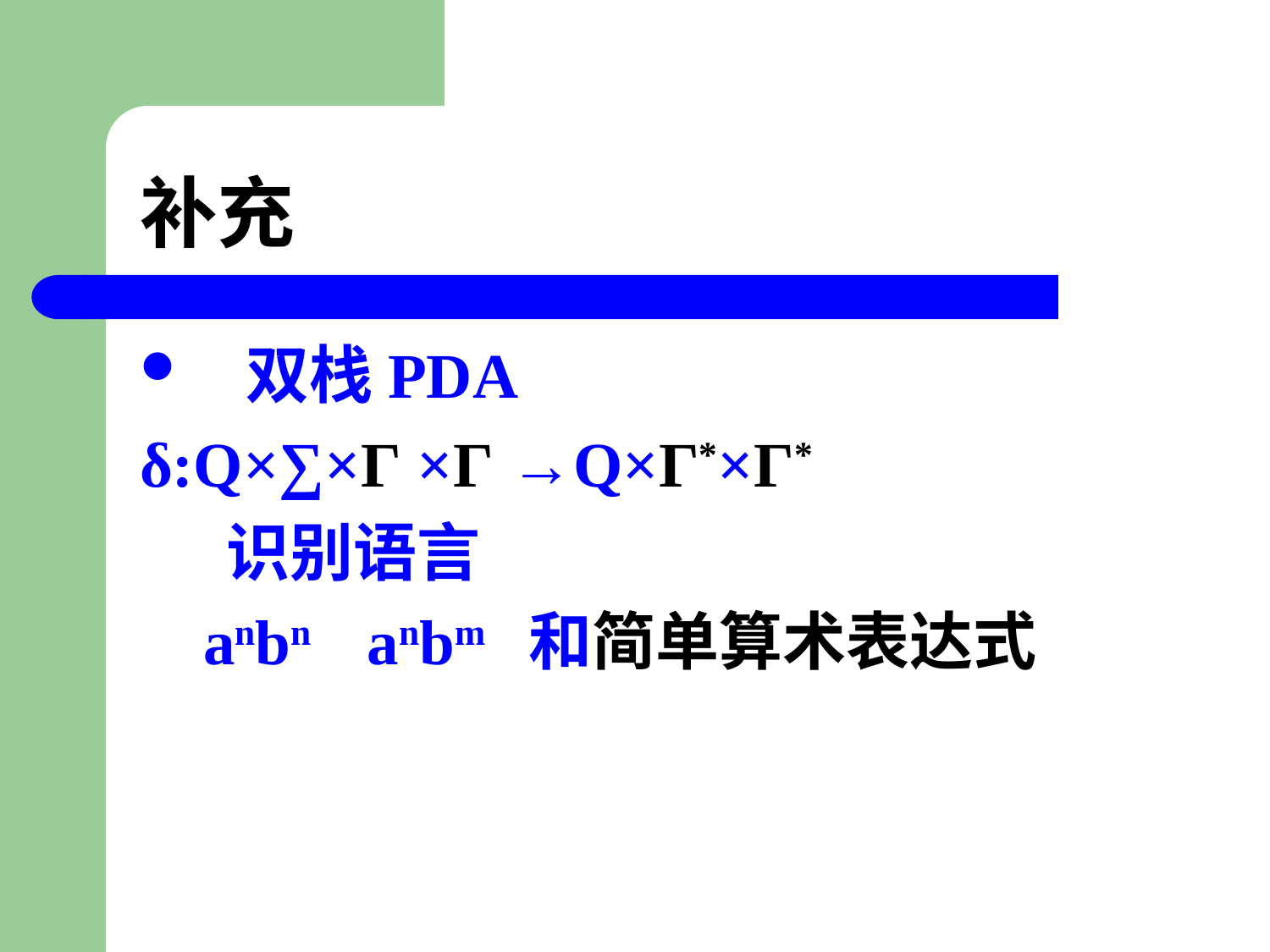

# 补充
   双栈PDA
δ:Q×∑×Г ×Г →Q×Г*×Г*
     识别语言
    anbn      anbm   和简单算术表达式